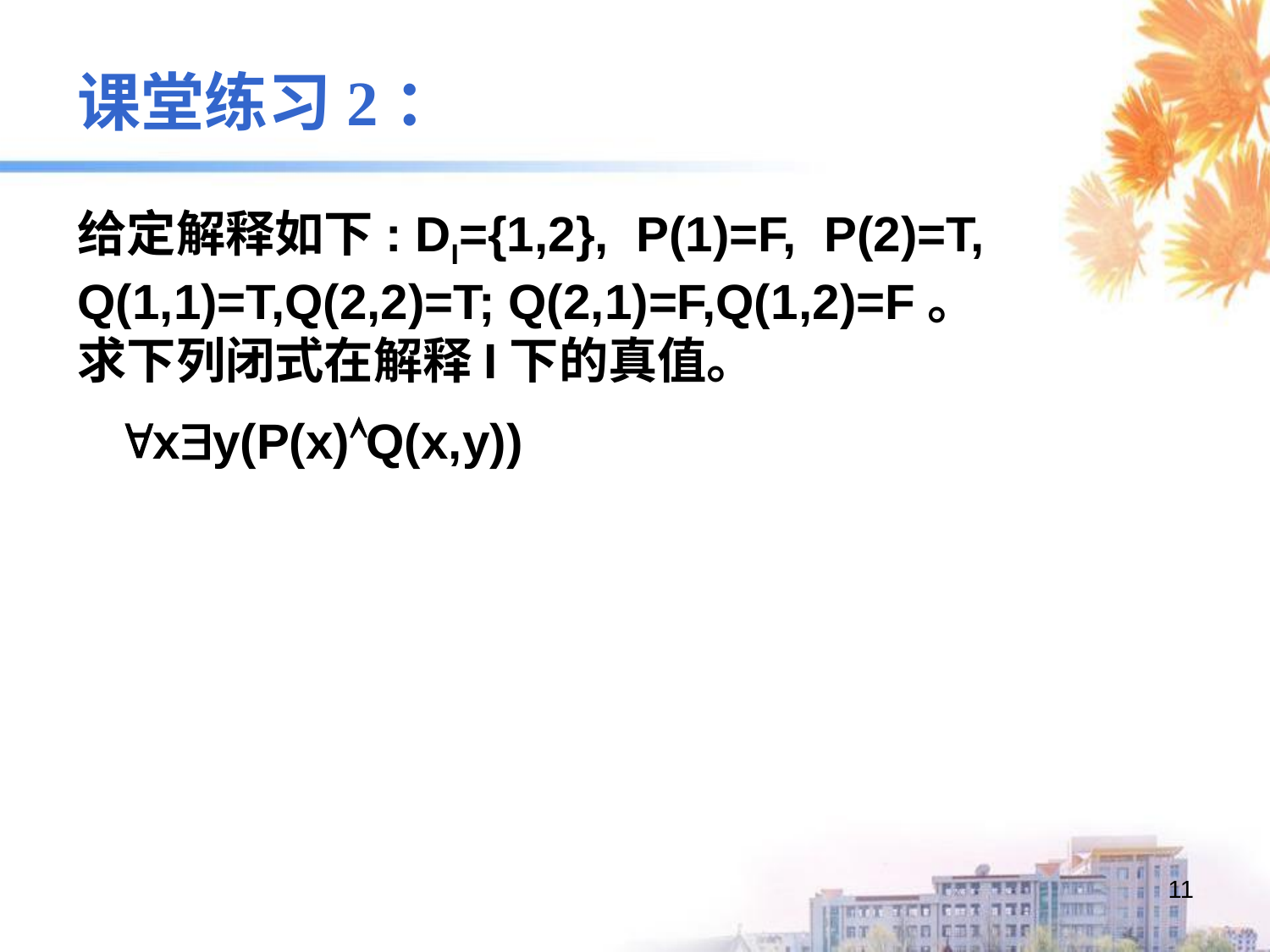

课堂练习2：
给定解释如下: DI={1,2},  P(1)=F,  P(2)=T,  Q(1,1)=T,Q(2,2)=T; Q(2,1)=F,Q(1,2)=F。
求下列闭式在解释I下的真值。
∀x∃y(P(x)∧Q(x,y))
11